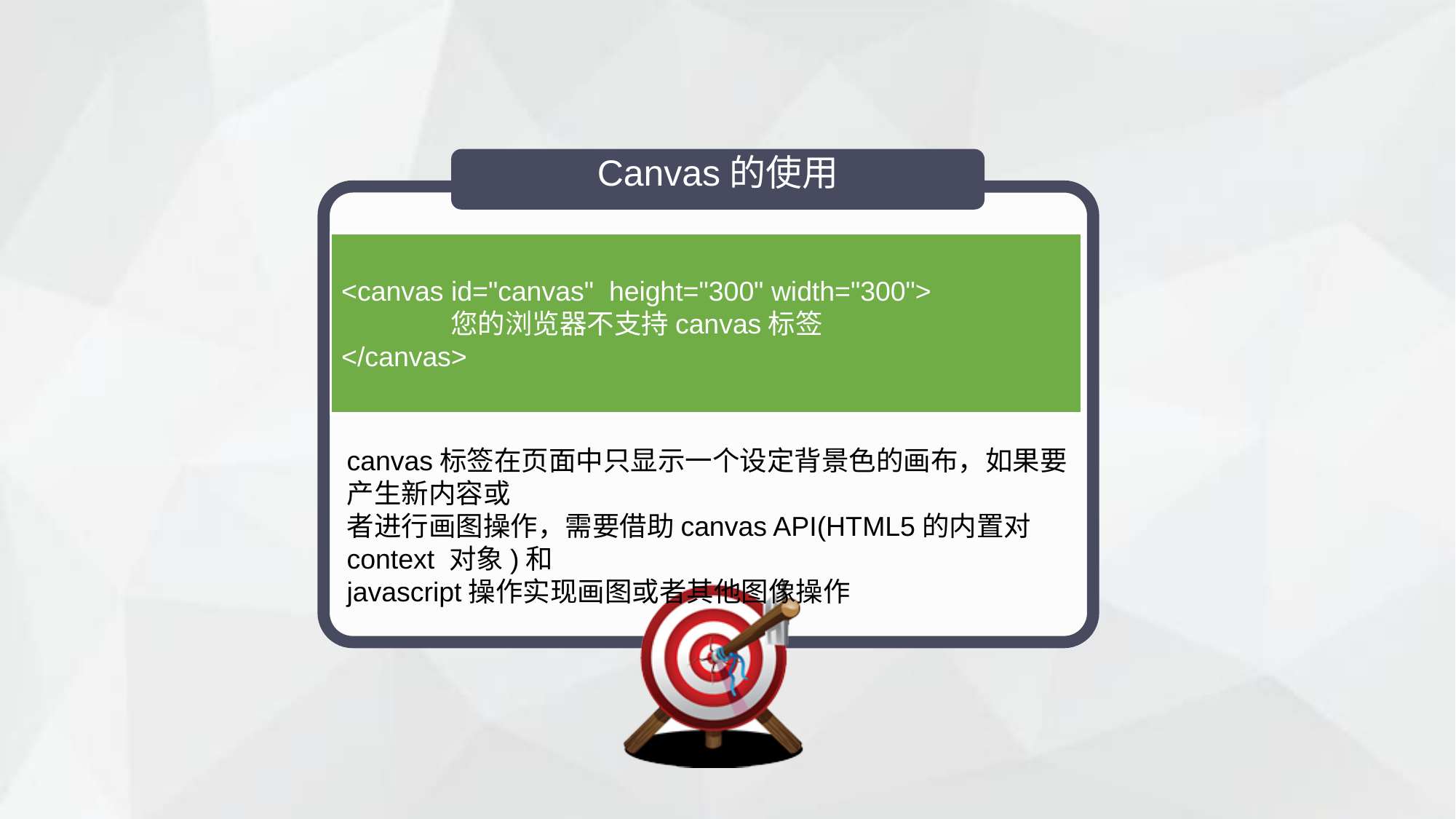

# Canvas的使用
<canvas id="canvas"  height="300" width="300">
	您的浏览器不支持canvas标签
</canvas>
canvas标签在页面中只显示一个设定背景色的画布，如果要产生新内容或
者进行画图操作，需要借助canvas API(HTML5的内置对context 对象)和
javascript操作实现画图或者其他图像操作